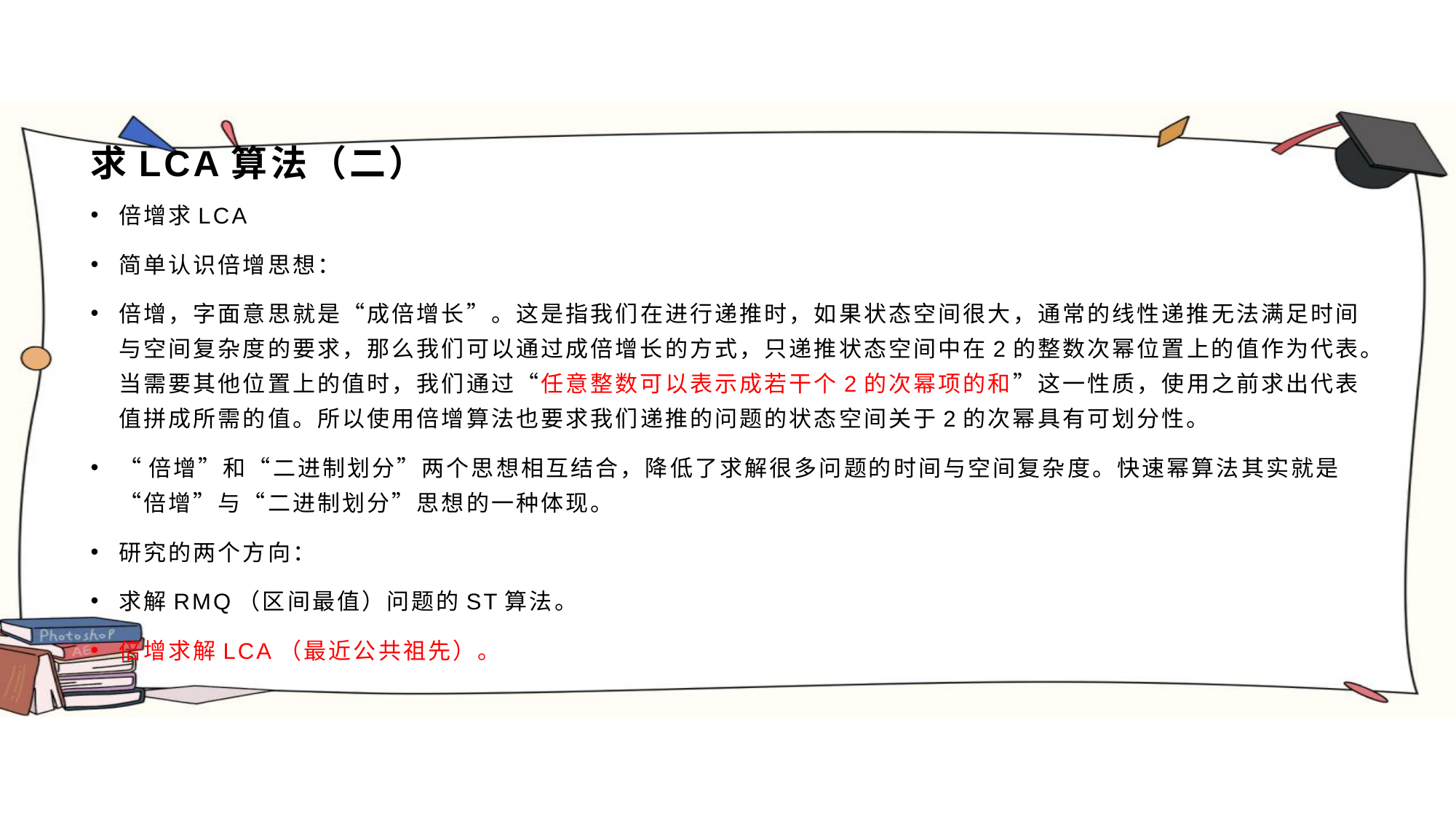

# 求LCA算法（二）
倍增求LCA
简单认识倍增思想：
倍增，字面意思就是“成倍增长”。这是指我们在进行递推时，如果状态空间很大，通常的线性递推无法满足时间与空间复杂度的要求，那么我们可以通过成倍增长的方式，只递推状态空间中在2的整数次幂位置上的值作为代表。当需要其他位置上的值时，我们通过“任意整数可以表示成若干个2的次幂项的和”这一性质，使用之前求出代表值拼成所需的值。所以使用倍增算法也要求我们递推的问题的状态空间关于2的次幂具有可划分性。
“倍增”和“二进制划分”两个思想相互结合，降低了求解很多问题的时间与空间复杂度。快速幂算法其实就是“倍增”与“二进制划分”思想的一种体现。
研究的两个方向：
求解RMQ（区间最值）问题的ST算法。
倍增求解LCA（最近公共祖先）。